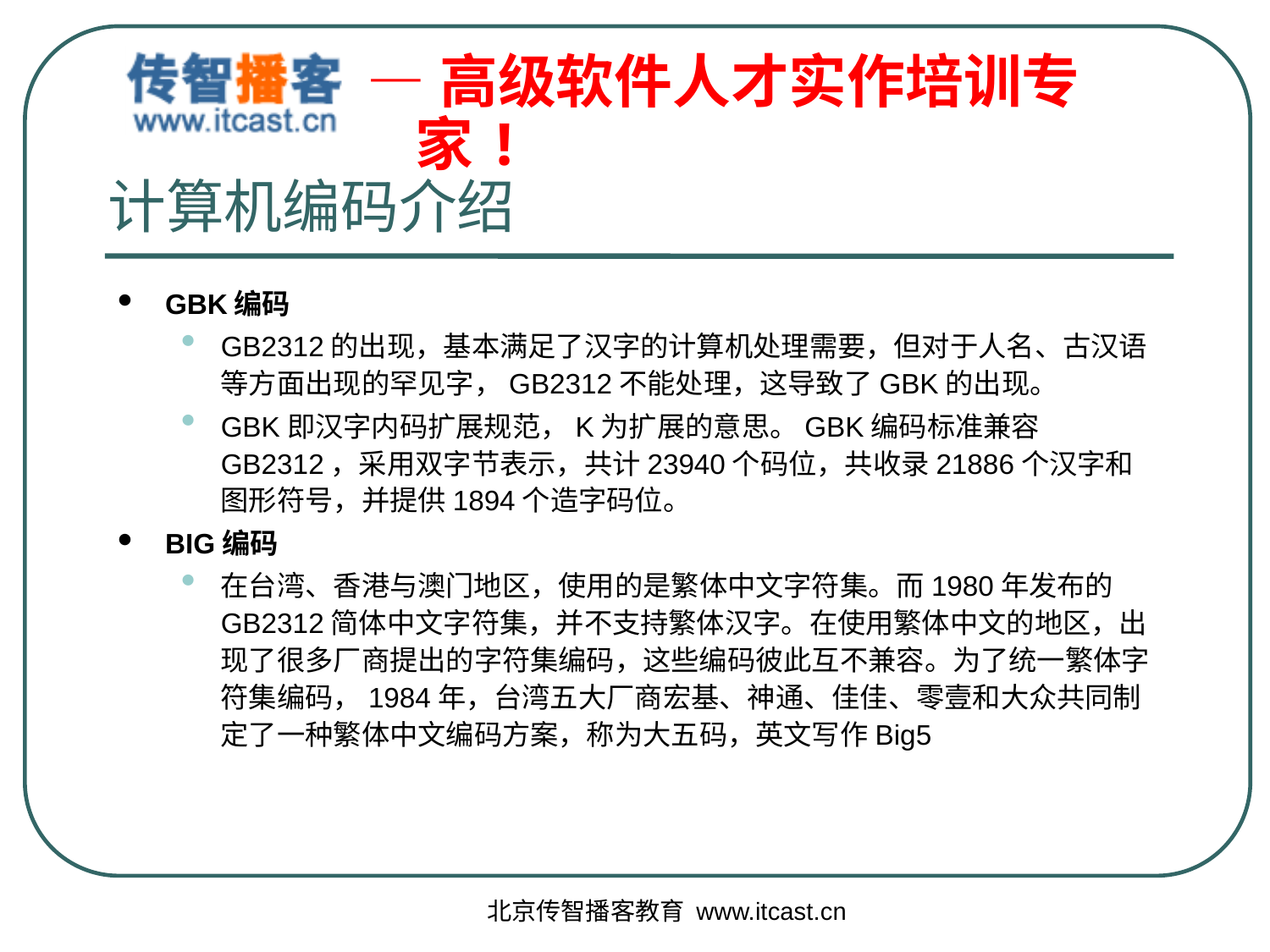

# 计算机编码介绍
GBK编码
GB2312的出现，基本满足了汉字的计算机处理需要，但对于人名、古汉语等方面出现的罕见字，GB2312不能处理，这导致了GBK的出现。
GBK即汉字内码扩展规范，K为扩展的意思。GBK编码标准兼容GB2312，采用双字节表示，共计23940个码位，共收录21886个汉字和图形符号，并提供1894个造字码位。
BIG编码
在台湾、香港与澳门地区，使用的是繁体中文字符集。而1980年发布的GB2312简体中文字符集，并不支持繁体汉字。在使用繁体中文的地区，出现了很多厂商提出的字符集编码，这些编码彼此互不兼容。为了统一繁体字符集编码，1984年，台湾五大厂商宏基、神通、佳佳、零壹和大众共同制定了一种繁体中文编码方案，称为大五码，英文写作Big5